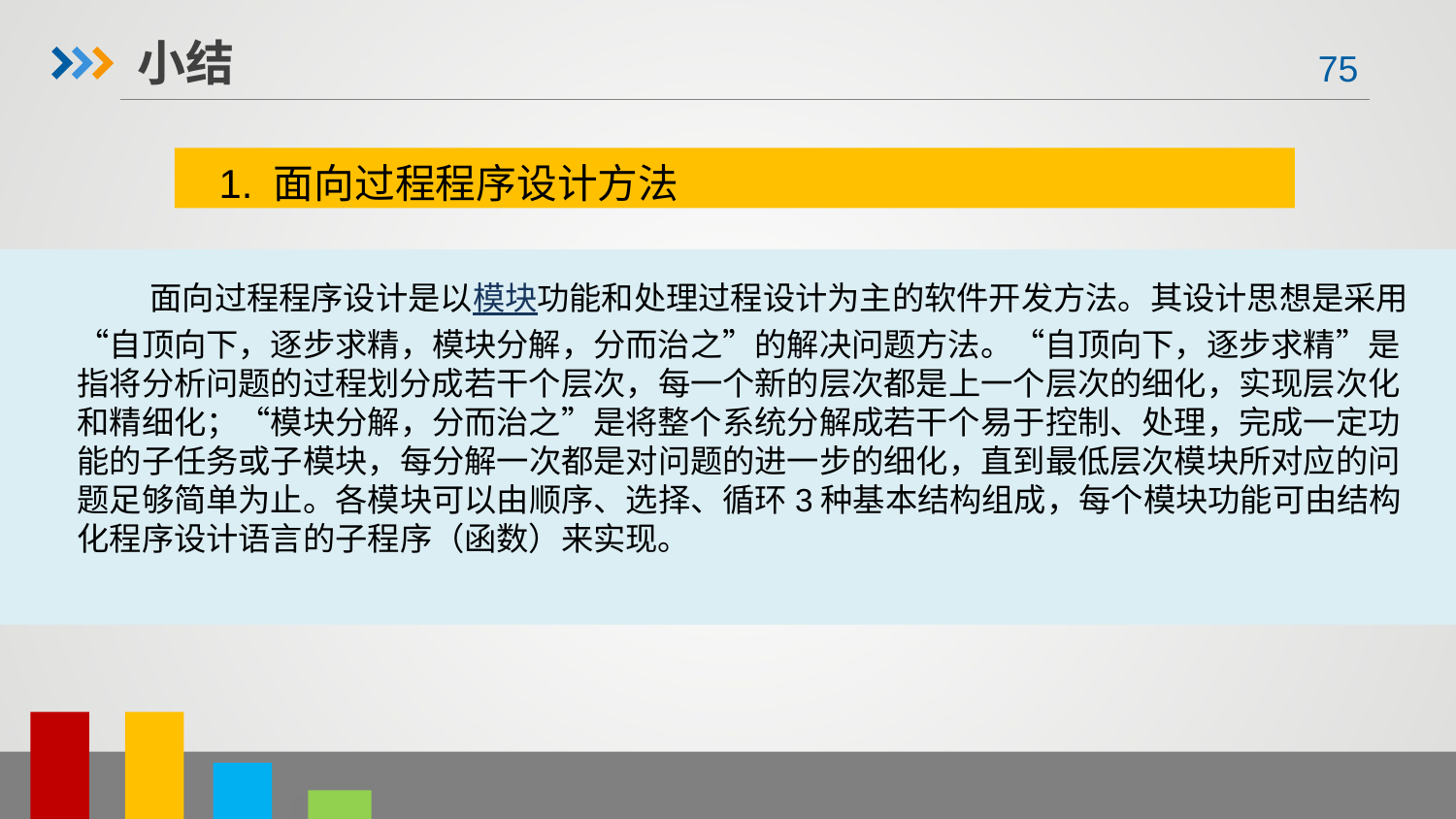

小结

1. 面向过程程序设计方法

面向过程程序设计是以模块功能和处理过程设计为主的软件开发方法。其设计思想是采用“自顶向下，逐步求精，模块分解，分而治之”的解决问题方法。“自顶向下，逐步求精”是指将分析问题的过程划分成若干个层次，每一个新的层次都是上一个层次的细化，实现层次化和精细化；“模块分解，分而治之”是将整个系统分解成若干个易于控制、处理，完成一定功能的子任务或子模块，每分解一次都是对问题的进一步的细化，直到最低层次模块所对应的问题足够简单为止。各模块可以由顺序、选择、循环3种基本结构组成，每个模块功能可由结构化程序设计语言的子程序（函数）来实现。